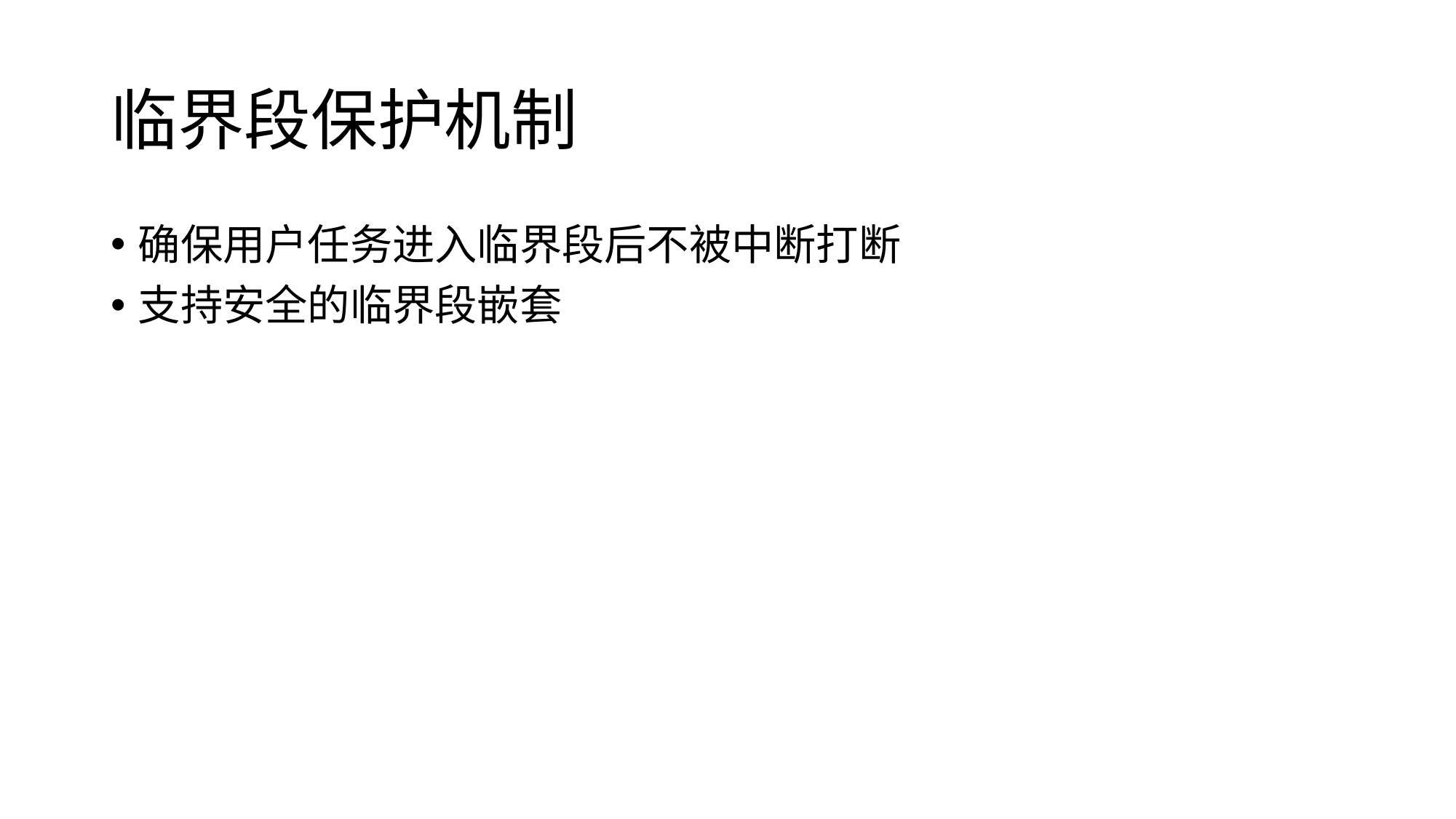

# 临界段保护机制
确保用户任务进入临界段后不被中断打断
支持安全的临界段嵌套